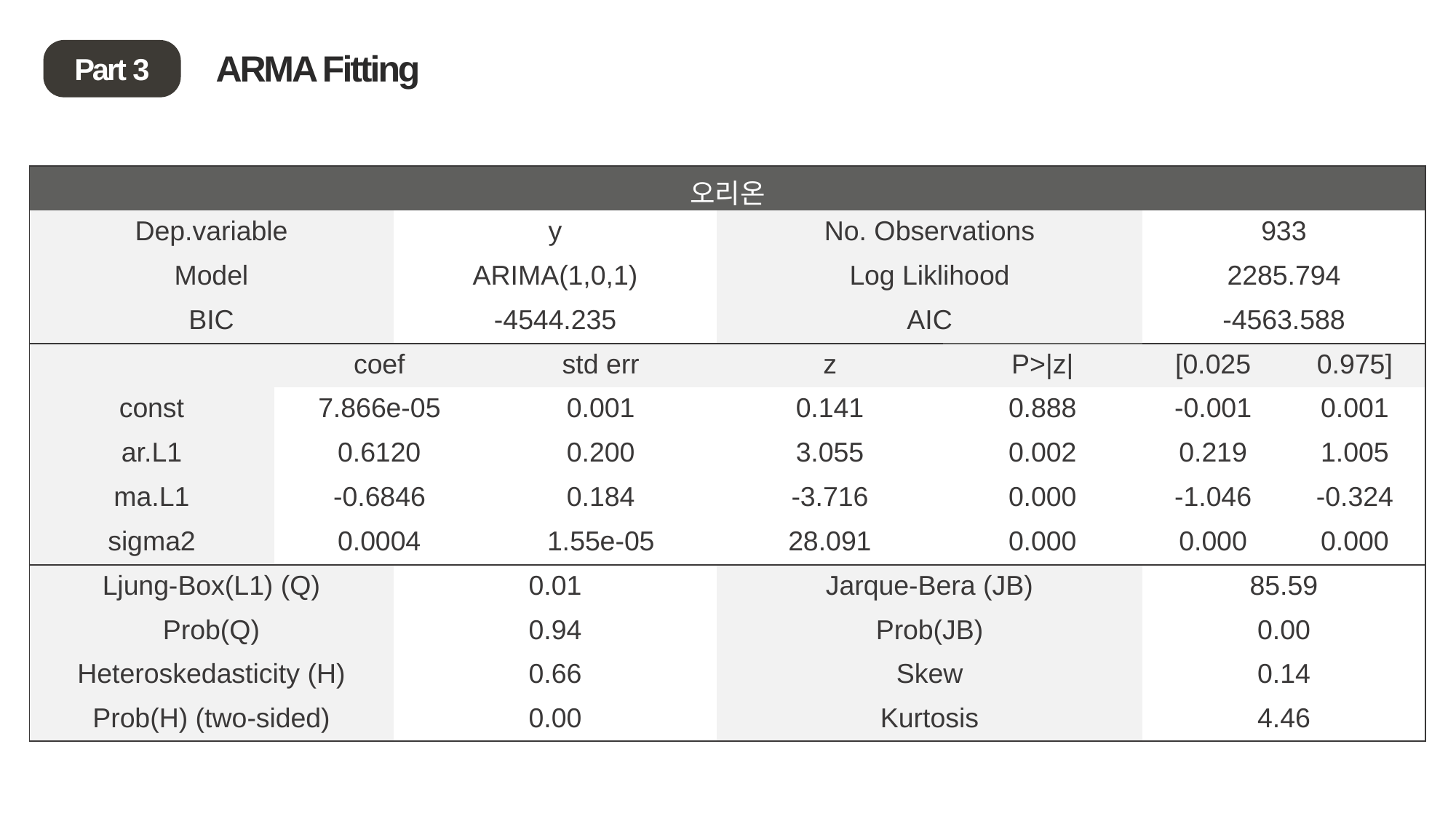

ARMA Fitting
Part 3
| 오리온 |  |  |  |  |  |  |  |
| --- | --- | --- | --- | --- | --- | --- | --- |
| Dep.variable |  | y |  | No. Observations | No. Observations | 933 |  |
| Model |  | ARIMA(1,0,1) |  | Log Liklihood | Log Liklihood | 2285.794 |  |
| BIC |  | -4544.235 |  | AIC | AIC | -4563.588 |  |
|  | coef |  | std err | z | P>|z| | [0.025 | 0.975] |
| const | 7.866e-05 |  | 0.001 | 0.141 | 0.888 | -0.001 | 0.001 |
| ar.L1 | 0.6120 |  | 0.200 | 3.055 | 0.002 | 0.219 | 1.005 |
| ma.L1 | -0.6846 |  | 0.184 | -3.716 | 0.000 | -1.046 | -0.324 |
| sigma2 | 0.0004 |  | 1.55e-05 | 28.091 | 0.000 | 0.000 | 0.000 |
| Ljung-Box(L1) (Q) |  | 0.01 |  | Jarque-Bera (JB) | Jarque-Bera (JB) | 85.59 |  |
| Prob(Q) |  | 0.94 |  | Prob(JB) | Prob(JB) | 0.00 |  |
| Heteroskedasticity (H) |  | 0.66 |  | Skew | Skew | 0.14 |  |
| Prob(H) (two-sided) |  | 0.00 |  | Kurtosis | Kurtosis | 4.46 |  |